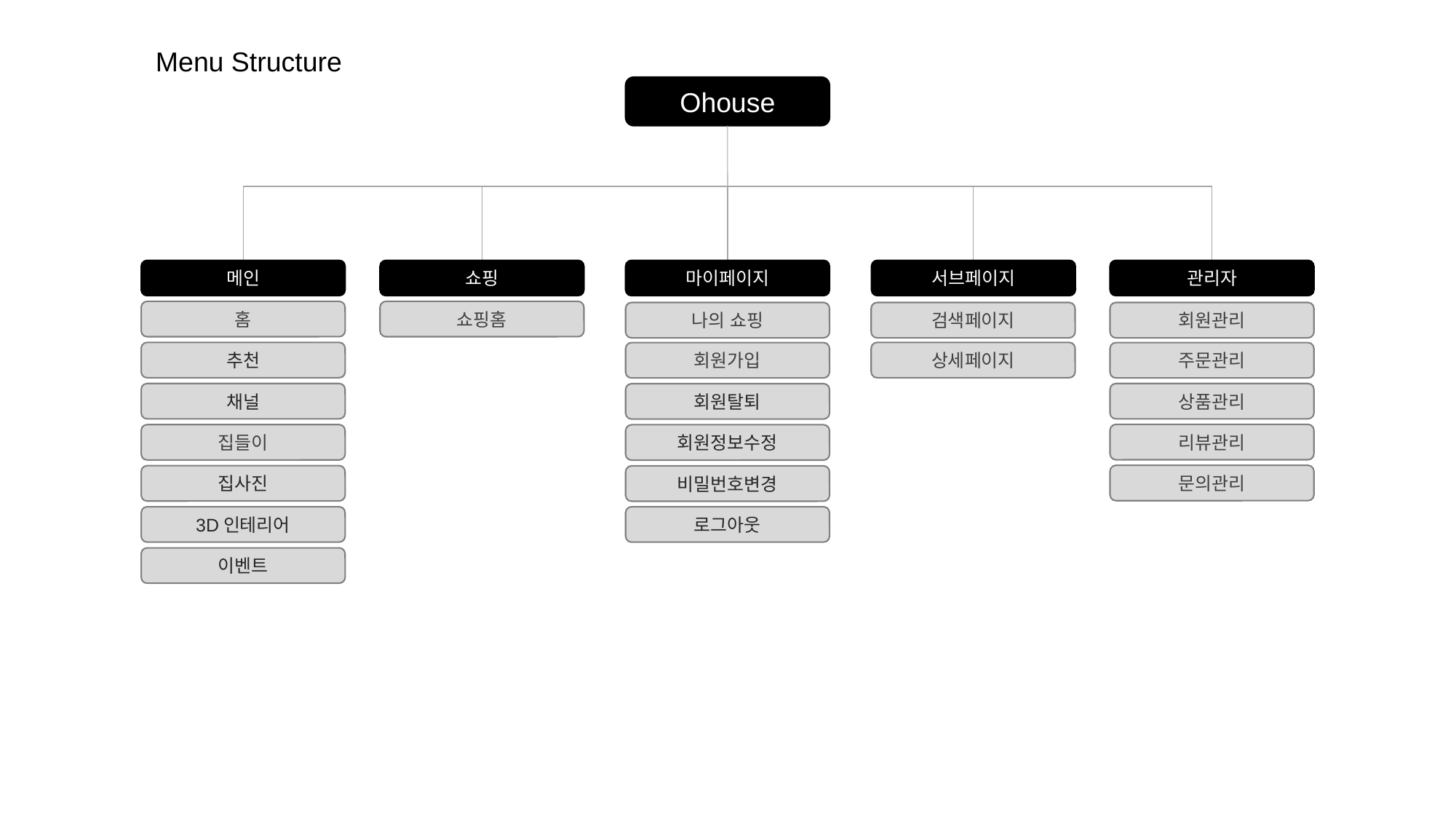

Menu Structure
Ohouse
메인
쇼핑
마이페이지
서브페이지
관리자
홈
쇼핑홈
나의 쇼핑
검색페이지
회원관리
추천
상세페이지
주문관리
회원가입
채널
상품관리
회원탈퇴
리뷰관리
집들이
회원정보수정
문의관리
집사진
비밀번호변경
3D인테리어
로그아웃
이벤트